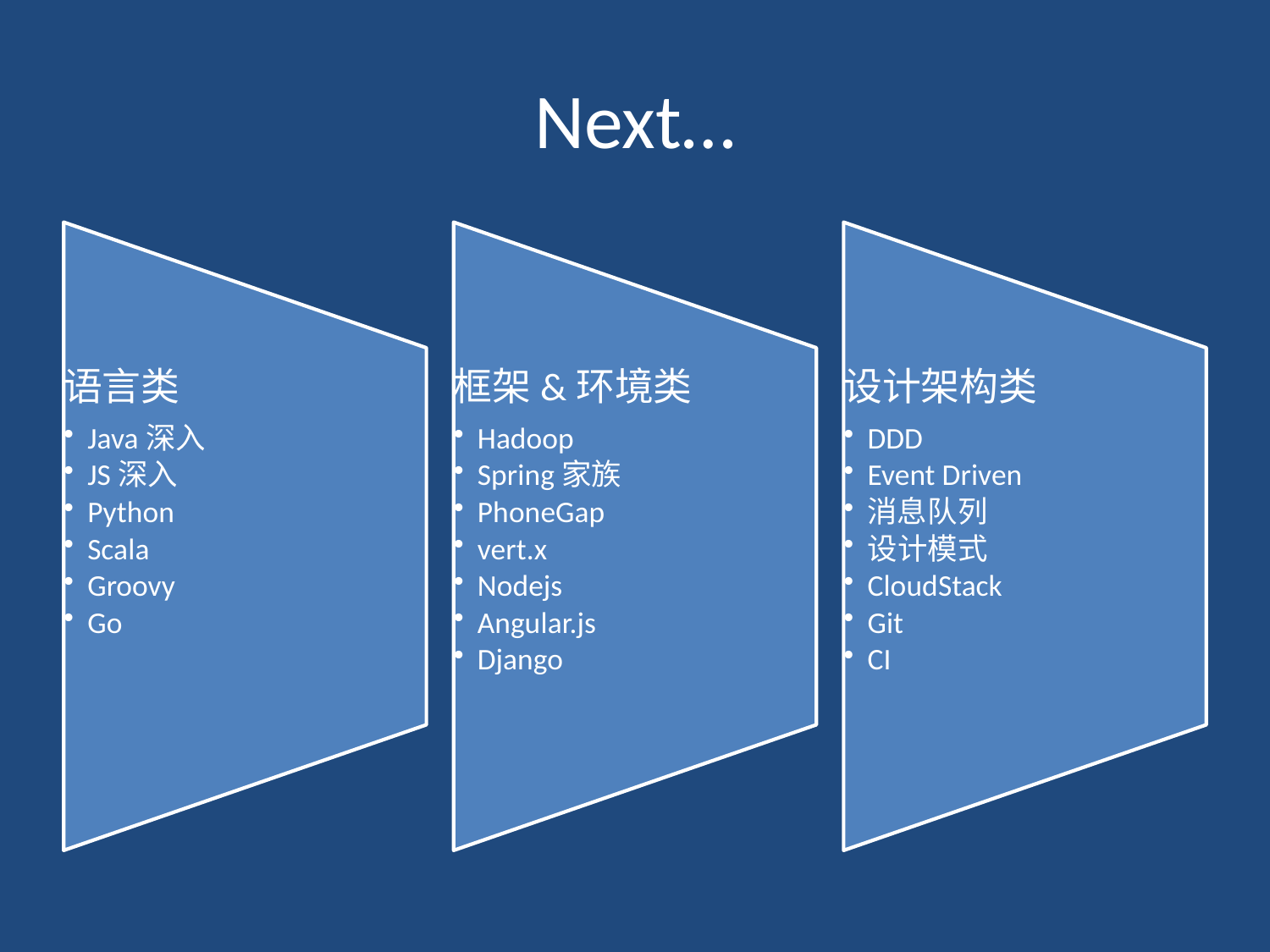

# Next…
语言类
Java深入
JS深入
Python
Scala
Groovy
Go
框架&环境类
Hadoop
Spring家族
PhoneGap
vert.x
Nodejs
Angular.js
Django
设计架构类
DDD
Event Driven
消息队列
设计模式
CloudStack
Git
CI